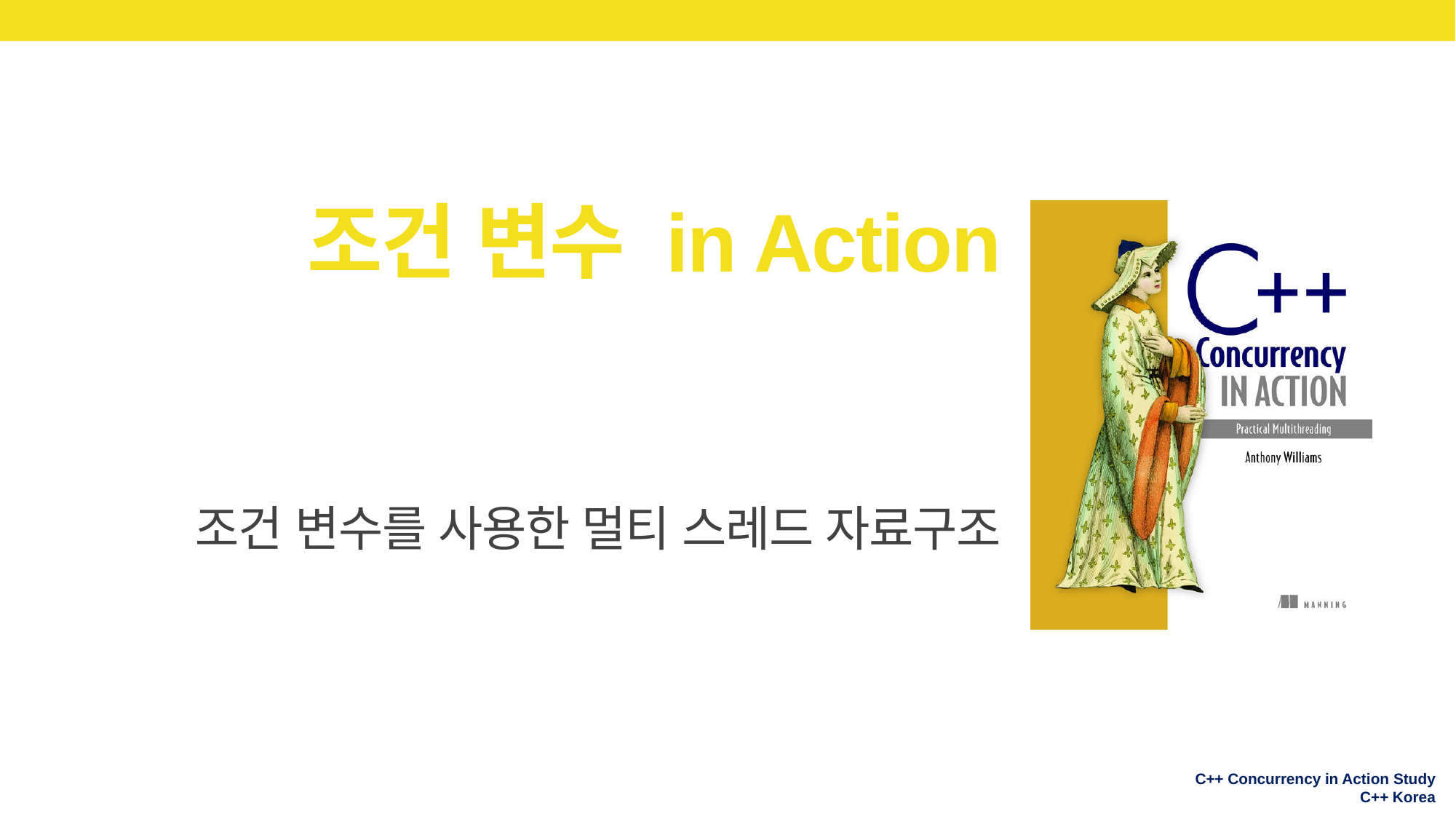

# 조건 변수 in Action
조건 변수를 사용한 멀티 스레드 자료구조
23